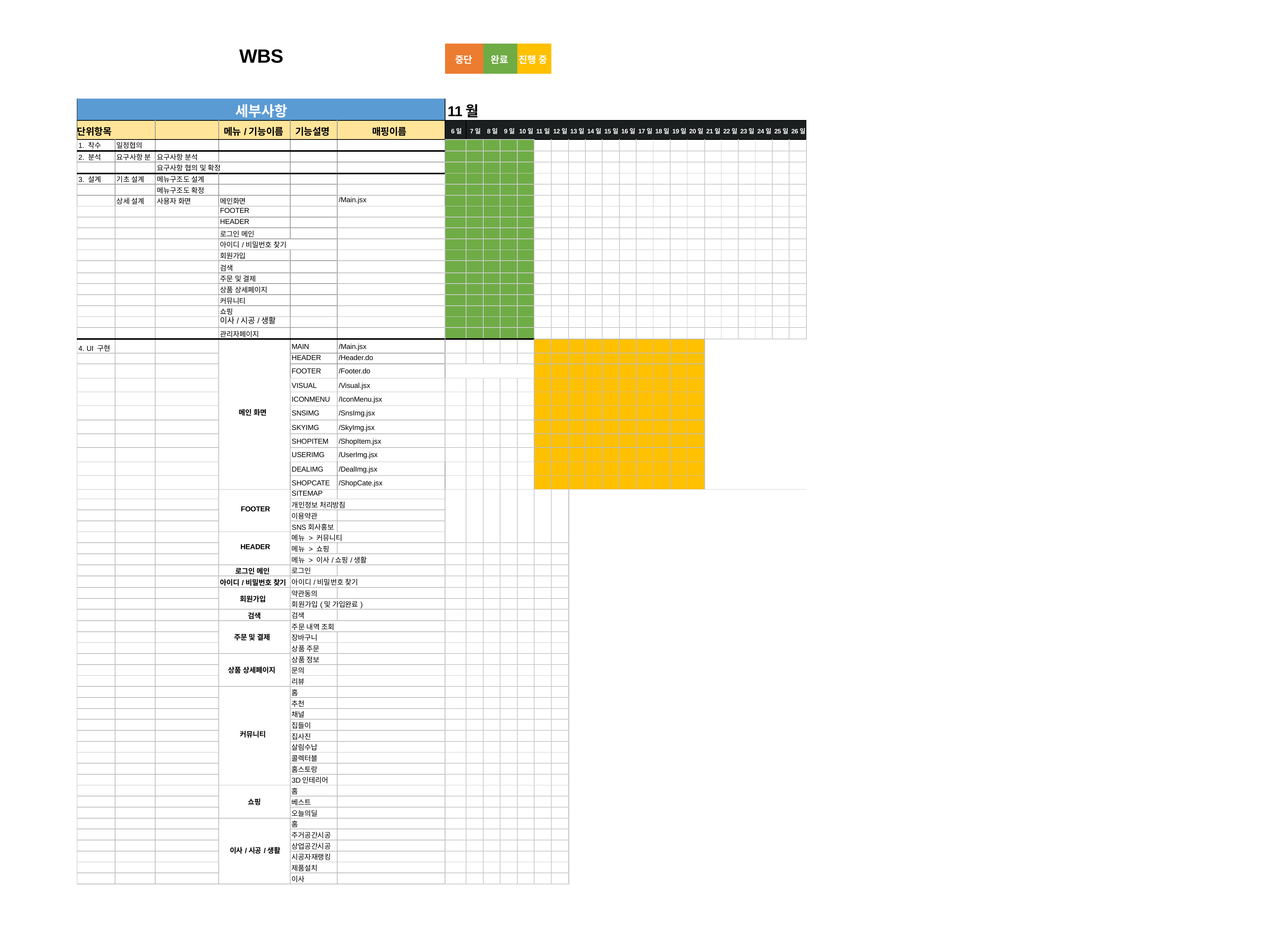

| WBS |  |  |  |  |  | 중단 |  | 완료 |  | 진행 중 |  |  |  |  |  |  |  |  |  |  |  |  |  |  |  |  |
| --- | --- | --- | --- | --- | --- | --- | --- | --- | --- | --- | --- | --- | --- | --- | --- | --- | --- | --- | --- | --- | --- | --- | --- | --- | --- | --- |
|  |  |  |  |  |  |  |  |  |  |  |  |  |  |  |  |  |  |  |  |  |  |  |  |  |  |  |
| 세부사항 |  |  |  |  |  | 11월 |  |  |  |  |  |  |  |  |  |  |  |  |  |  |  |  |  |  |  |  |
| 단위항목 |  |  | 메뉴/기능이름 | 기능설명 | 매핑이름 | 6일 | 7일 | 8일 | 9일 | 10일 | 11일 | 12일 | 13일 | 14일 | 15일 | 16일 | 17일 | 18일 | 19일 | 20일 | 21일 | 22일 | 23일 | 24일 | 25일 | 26일 |
| 1. 착수 | 일정협의 |  |  |  |  |  |  |  |  |  |  |  |  |  |  |  |  |  |  |  |  |  |  |  |  |  |
| 2. 분석 | 요구사항 분 | 요구사항 분석 |  |  |  |  |  |  |  |  |  |  |  |  |  |  |  |  |  |  |  |  |  |  |  |  |
|  |  | 요구사항 협의 및 확정 |  |  |  |  |  |  |  |  |  |  |  |  |  |  |  |  |  |  |  |  |  |  |  |  |
| 3. 설계 | 기초 설계 | 메뉴구조도 설계 |  |  |  |  |  |  |  |  |  |  |  |  |  |  |  |  |  |  |  |  |  |  |  |  |
|  |  | 메뉴구조도 확정 |  |  |  |  |  |  |  |  |  |  |  |  |  |  |  |  |  |  |  |  |  |  |  |  |
|  | 상세 설계 | 사용자 화면 | 메인화면 |  | /Main.jsx |  |  |  |  |  |  |  |  |  |  |  |  |  |  |  |  |  |  |  |  |  |
|  |  |  | FOOTER |  |  |  |  |  |  |  |  |  |  |  |  |  |  |  |  |  |  |  |  |  |  |  |
|  |  |  | HEADER |  |  |  |  |  |  |  |  |  |  |  |  |  |  |  |  |  |  |  |  |  |  |  |
|  |  |  | 로그인 메인 |  |  |  |  |  |  |  |  |  |  |  |  |  |  |  |  |  |  |  |  |  |  |  |
|  |  |  | 아이디/비밀번호 찾기 |  |  |  |  |  |  |  |  |  |  |  |  |  |  |  |  |  |  |  |  |  |  |  |
|  |  |  | 회원가입 |  |  |  |  |  |  |  |  |  |  |  |  |  |  |  |  |  |  |  |  |  |  |  |
|  |  |  | 검색 |  |  |  |  |  |  |  |  |  |  |  |  |  |  |  |  |  |  |  |  |  |  |  |
|  |  |  | 주문 및 결제 |  |  |  |  |  |  |  |  |  |  |  |  |  |  |  |  |  |  |  |  |  |  |  |
|  |  |  | 상품 상세페이지 |  |  |  |  |  |  |  |  |  |  |  |  |  |  |  |  |  |  |  |  |  |  |  |
|  |  |  | 커뮤니티 |  |  |  |  |  |  |  |  |  |  |  |  |  |  |  |  |  |  |  |  |  |  |  |
|  |  |  | 쇼핑 |  |  |  |  |  |  |  |  |  |  |  |  |  |  |  |  |  |  |  |  |  |  |  |
|  |  |  | 이사/시공/생활 |  |  |  |  |  |  |  |  |  |  |  |  |  |  |  |  |  |  |  |  |  |  |  |
|  |  |  | 관리자페이지 |  |  |  |  |  |  |  |  |  |  |  |  |  |  |  |  |  |  |  |  |  |  |  |
| 4. UI 구현 |  |  | 메인 화면 | MAIN | /Main.jsx |  |  |  |  |  |  |  |  |  |  |  |  |  |  |  |  |  |  |  |  |  |
|  |  |  |  | HEADER | /Header.do |  |  |  |  |  |  |  |  |  |  |  |  |  |  |  |  |  |  |  |  |  |
|  |  |  |  | FOOTER | /Footer.do |  |  |  |  |  |  |  |  |  |  |  |  |  |  |  |  |  |  |  |  |  |
|  |  |  |  | VISUAL | /Visual.jsx |  |  |  |  |  |  |  |  |  |  |  |  |  |  |  |  |  |  |  |  |  |
|  |  |  |  | ICONMENU | /IconMenu.jsx |  |  |  |  |  |  |  |  |  |  |  |  |  |  |  |  |  |  |  |  |  |
|  |  |  |  | SNSIMG | /SnsImg.jsx |  |  |  |  |  |  |  |  |  |  |  |  |  |  |  |  |  |  |  |  |  |
|  |  |  |  | SKYIMG | /SkyImg.jsx |  |  |  |  |  |  |  |  |  |  |  |  |  |  |  |  |  |  |  |  |  |
|  |  |  |  | SHOPITEM | /ShopItem.jsx |  |  |  |  |  |  |  |  |  |  |  |  |  |  |  |  |  |  |  |  |  |
|  |  |  |  | USERIMG | /UserImg.jsx |  |  |  |  |  |  |  |  |  |  |  |  |  |  |  |  |  |  |  |  |  |
|  |  |  |  | DEALIMG | /DealImg.jsx |  |  |  |  |  |  |  |  |  |  |  |  |  |  |  |  |  |  |  |  |  |
|  |  |  |  | SHOPCATE | /ShopCate.jsx |  |  |  |  |  |  |  |  |  |  |  |  |  |  |  |  |  |  |  |  |  |
|  |  |  | FOOTER | SITEMAP |  |  |  |  |  |  |  |  |  |  |  |  |  |  |  |  |  |  |  |  |  |  |
|  |  |  |  | 개인정보 처리방침 |  |  |  |  |  |  |  |  |  |  |  |  |  |  |  |  |  |  |  |  |  |  |
|  |  |  |  | 이용약관 |  |  |  |  |  |  |  |  |  |  |  |  |  |  |  |  |  |  |  |  |  |  |
|  |  |  |  | SNS회사홍보 |  |  |  |  |  |  |  |  |  |  |  |  |  |  |  |  |  |  |  |  |  |  |
|  |  |  | HEADER | 메뉴 > 커뮤니티 |  |  |  |  |  |  |  |  |  |  |  |  |  |  |  |  |  |  |  |  |  |  |
|  |  |  |  | 메뉴 > 쇼핑 |  |  |  |  |  |  |  |  |  |  |  |  |  |  |  |  |  |  |  |  |  |  |
|  |  |  |  | 메뉴 > 이사/쇼핑/생활 |  |  |  |  |  |  |  |  |  |  |  |  |  |  |  |  |  |  |  |  |  |  |
|  |  |  | 로그인 메인 | 로그인 |  |  |  |  |  |  |  |  |  |  |  |  |  |  |  |  |  |  |  |  |  |  |
|  |  |  | 아이디/비밀번호 찾기 | 아이디/비밀번호 찾기 |  |  |  |  |  |  |  |  |  |  |  |  |  |  |  |  |  |  |  |  |  |  |
|  |  |  | 회원가입 | 약관동의 |  |  |  |  |  |  |  |  |  |  |  |  |  |  |  |  |  |  |  |  |  |  |
|  |  |  |  | 회원가입(및 가입완료) |  |  |  |  |  |  |  |  |  |  |  |  |  |  |  |  |  |  |  |  |  |  |
|  |  |  | 검색 | 검색 |  |  |  |  |  |  |  |  |  |  |  |  |  |  |  |  |  |  |  |  |  |  |
|  |  |  | 주문 및 결제 | 주문 내역 조회 |  |  |  |  |  |  |  |  |  |  |  |  |  |  |  |  |  |  |  |  |  |  |
|  |  |  |  | 장바구니 |  |  |  |  |  |  |  |  |  |  |  |  |  |  |  |  |  |  |  |  |  |  |
|  |  |  |  | 상품 주문 |  |  |  |  |  |  |  |  |  |  |  |  |  |  |  |  |  |  |  |  |  |  |
|  |  |  | 상품 상세페이지 | 상품 정보 |  |  |  |  |  |  |  |  |  |  |  |  |  |  |  |  |  |  |  |  |  |  |
|  |  |  |  | 문의 |  |  |  |  |  |  |  |  |  |  |  |  |  |  |  |  |  |  |  |  |  |  |
|  |  |  |  | 리뷰 |  |  |  |  |  |  |  |  |  |  |  |  |  |  |  |  |  |  |  |  |  |  |
|  |  |  | 커뮤니티 | 홈 |  |  |  |  |  |  |  |  |  |  |  |  |  |  |  |  |  |  |  |  |  |  |
|  |  |  |  | 추천 |  |  |  |  |  |  |  |  |  |  |  |  |  |  |  |  |  |  |  |  |  |  |
|  |  |  |  | 채널 |  |  |  |  |  |  |  |  |  |  |  |  |  |  |  |  |  |  |  |  |  |  |
|  |  |  |  | 집들이 |  |  |  |  |  |  |  |  |  |  |  |  |  |  |  |  |  |  |  |  |  |  |
|  |  |  |  | 집사진 |  |  |  |  |  |  |  |  |  |  |  |  |  |  |  |  |  |  |  |  |  |  |
|  |  |  |  | 살림수납 |  |  |  |  |  |  |  |  |  |  |  |  |  |  |  |  |  |  |  |  |  |  |
|  |  |  |  | 콜렉터블 |  |  |  |  |  |  |  |  |  |  |  |  |  |  |  |  |  |  |  |  |  |  |
|  |  |  |  | 홈스토랑 |  |  |  |  |  |  |  |  |  |  |  |  |  |  |  |  |  |  |  |  |  |  |
|  |  |  |  | 3D인테리어 |  |  |  |  |  |  |  |  |  |  |  |  |  |  |  |  |  |  |  |  |  |  |
|  |  |  | 쇼핑 | 홈 |  |  |  |  |  |  |  |  |  |  |  |  |  |  |  |  |  |  |  |  |  |  |
|  |  |  |  | 베스트 |  |  |  |  |  |  |  |  |  |  |  |  |  |  |  |  |  |  |  |  |  |  |
|  |  |  |  | 오늘의딜 |  |  |  |  |  |  |  |  |  |  |  |  |  |  |  |  |  |  |  |  |  |  |
|  |  |  | 이사/시공/생활 | 홈 |  |  |  |  |  |  |  |  |  |  |  |  |  |  |  |  |  |  |  |  |  |  |
|  |  |  |  | 주거공간시공 |  |  |  |  |  |  |  |  |  |  |  |  |  |  |  |  |  |  |  |  |  |  |
|  |  |  |  | 상업공간시공 |  |  |  |  |  |  |  |  |  |  |  |  |  |  |  |  |  |  |  |  |  |  |
|  |  |  |  | 시공자재랭킹 |  |  |  |  |  |  |  |  |  |  |  |  |  |  |  |  |  |  |  |  |  |  |
|  |  |  |  | 제품설치 |  |  |  |  |  |  |  |  |  |  |  |  |  |  |  |  |  |  |  |  |  |  |
|  |  |  |  | 이사 |  |  |  |  |  |  |  |  |  |  |  |  |  |  |  |  |  |  |  |  |  |  |